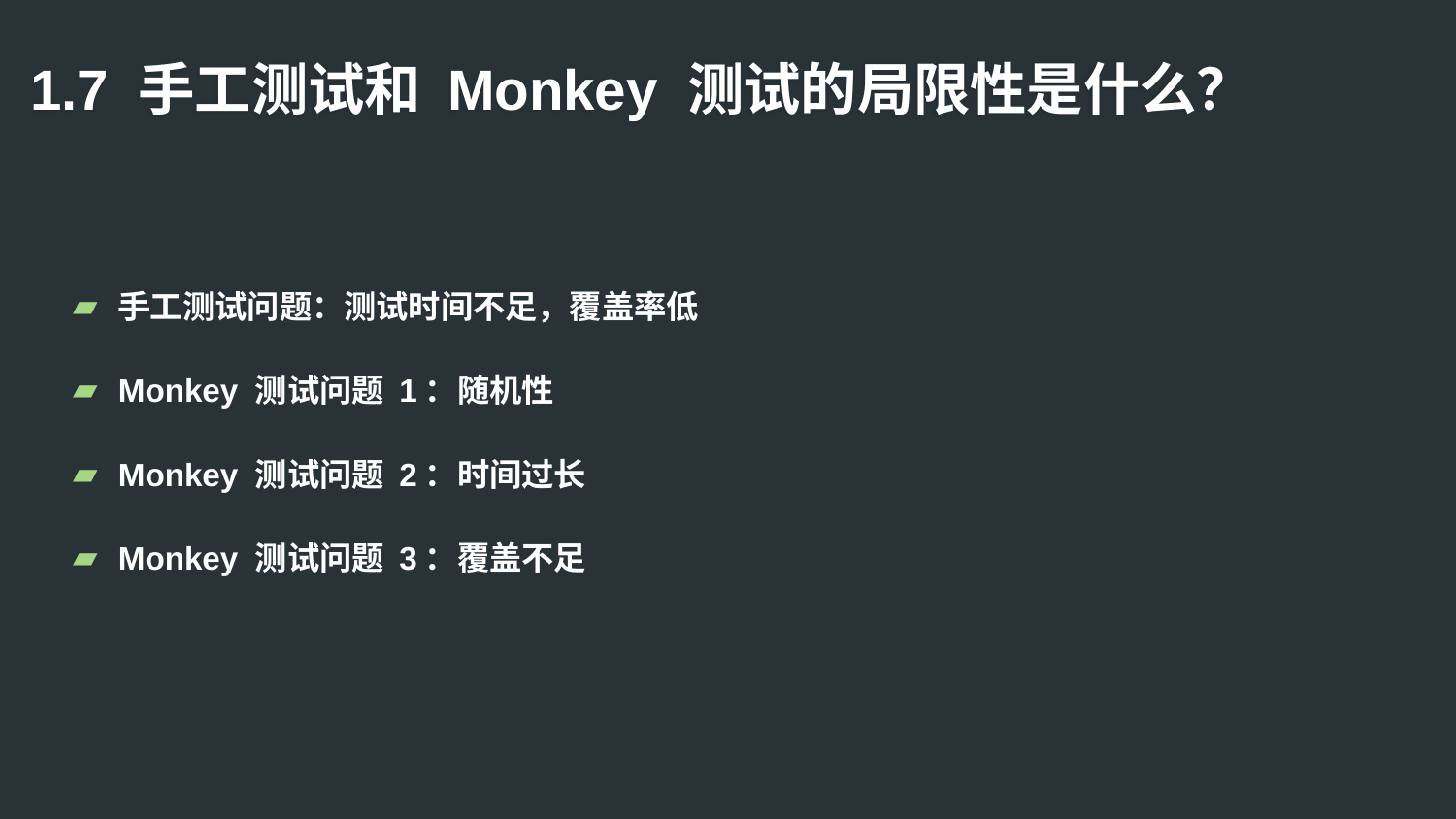

# 1.7 手工测试和 Monkey 测试的局限性是什么？
手工测试问题：测试时间不足，覆盖率低
Monkey 测试问题 1：随机性
Monkey 测试问题 2：时间过长
Monkey 测试问题 3：覆盖不足
10